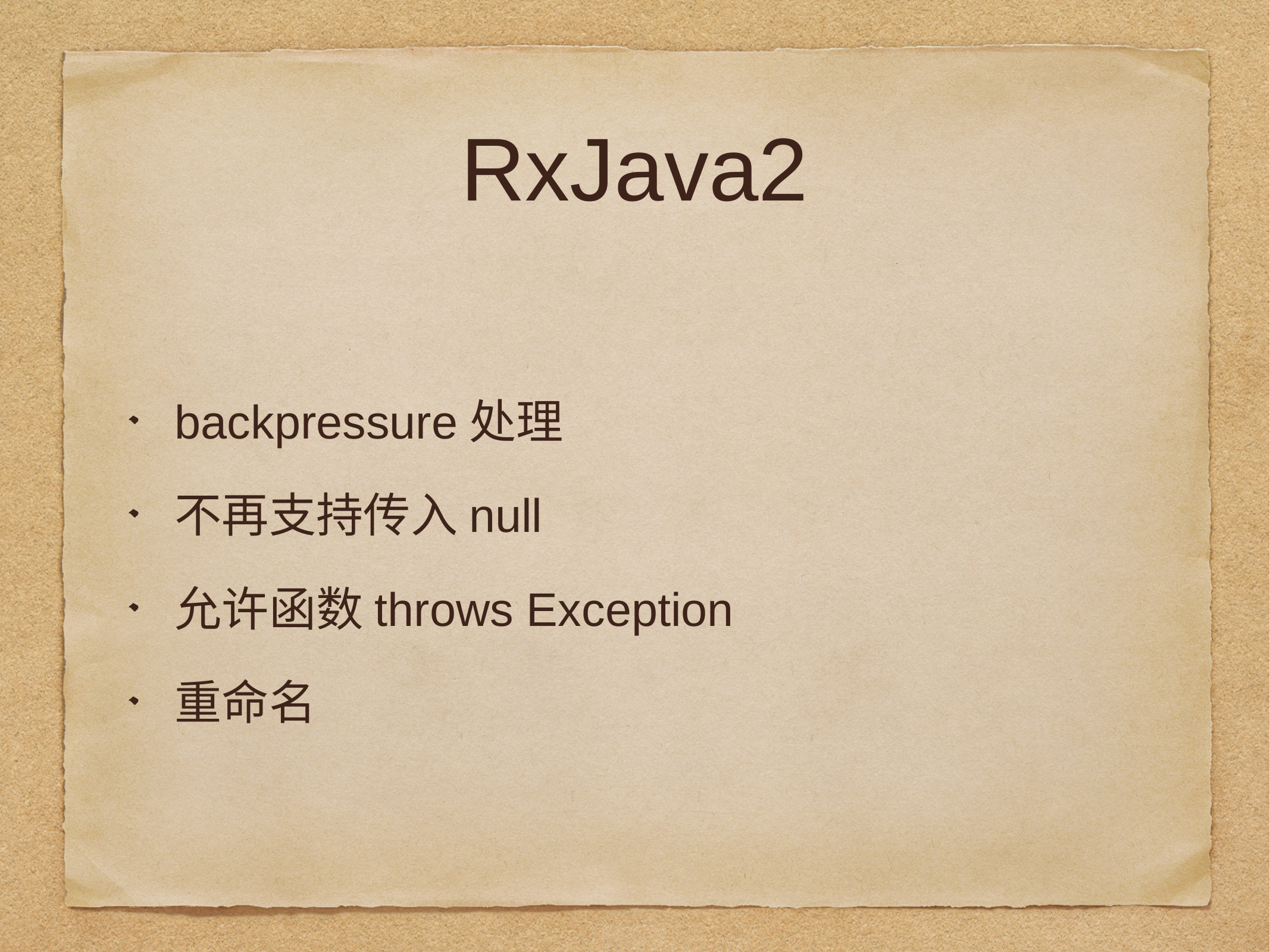

# RxJava2
backpressure处理
不再支持传入null
允许函数throws Exception
重命名